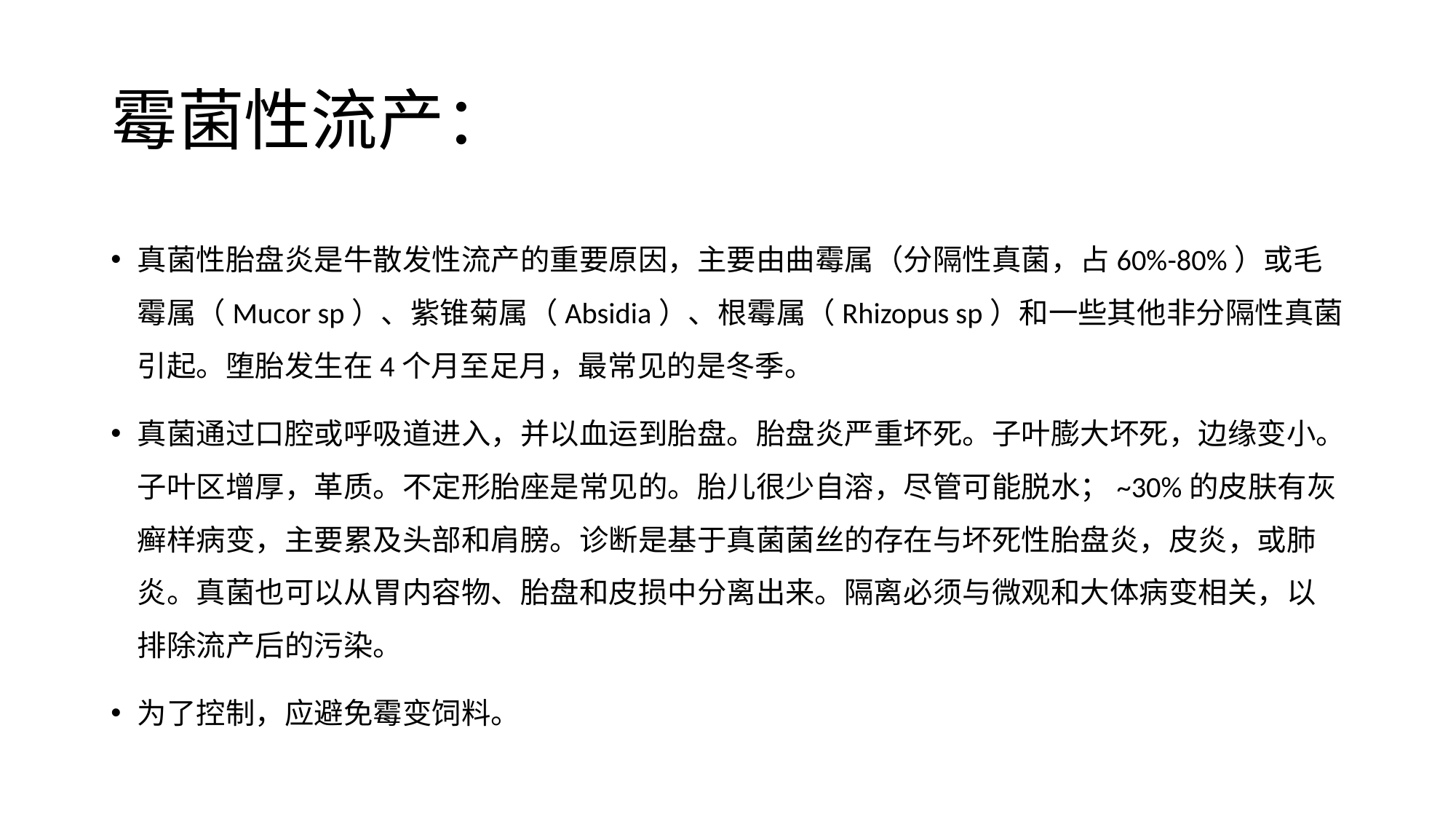

# 霉菌性流产：
真菌性胎盘炎是牛散发性流产的重要原因，主要由曲霉属（分隔性真菌，占60%-80%）或毛霉属（Mucor sp）、紫锥菊属（Absidia）、根霉属（Rhizopus sp）和一些其他非分隔性真菌引起。堕胎发生在4个月至足月，最常见的是冬季。
真菌通过口腔或呼吸道进入，并以血运到胎盘。胎盘炎严重坏死。子叶膨大坏死，边缘变小。子叶区增厚，革质。不定形胎座是常见的。胎儿很少自溶，尽管可能脱水；~30%的皮肤有灰癣样病变，主要累及头部和肩膀。诊断是基于真菌菌丝的存在与坏死性胎盘炎，皮炎，或肺炎。真菌也可以从胃内容物、胎盘和皮损中分离出来。隔离必须与微观和大体病变相关，以排除流产后的污染。
为了控制，应避免霉变饲料。